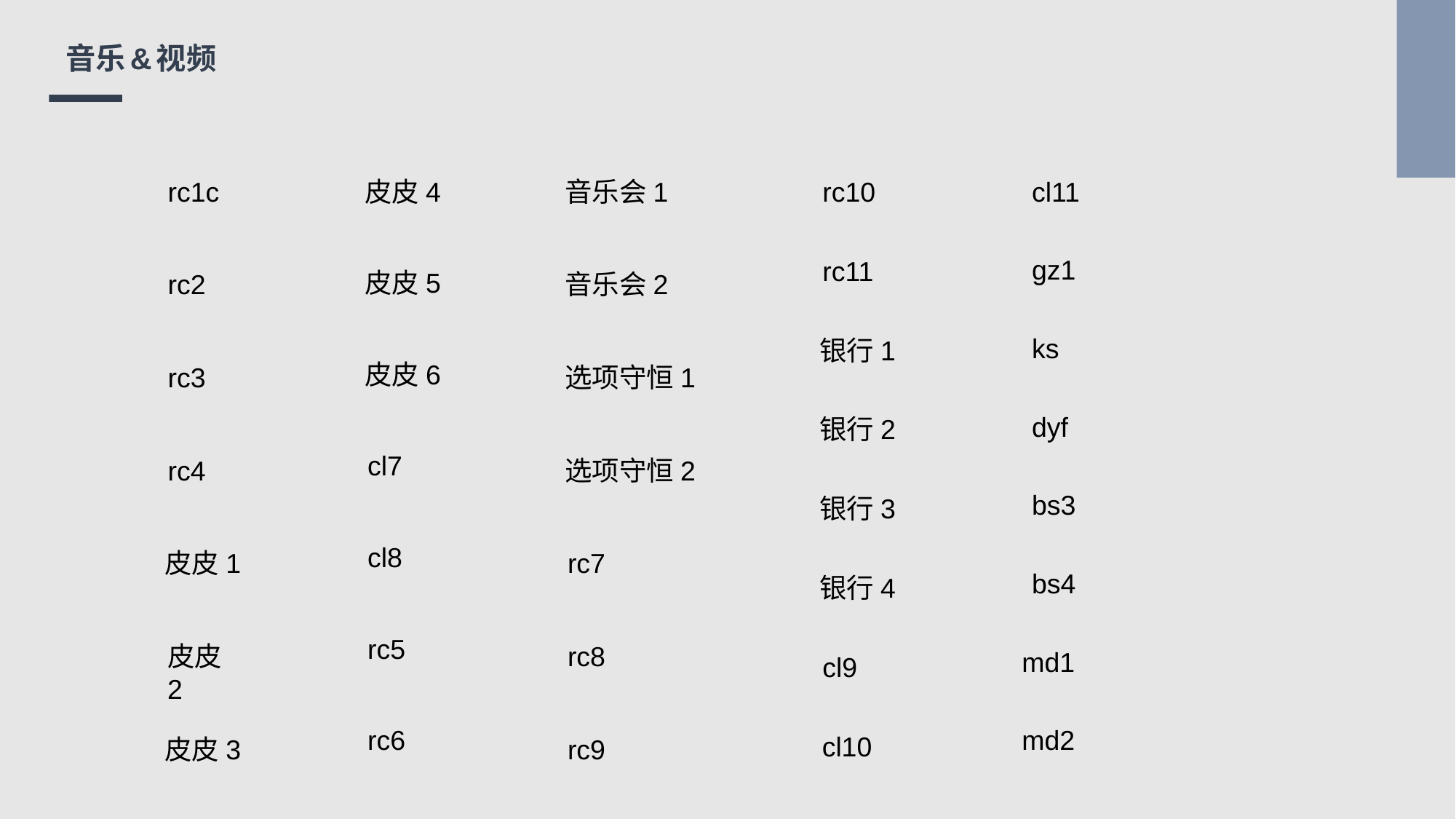

# 音乐&视频
rc1c
rc2
rc3
rc4
皮皮1
皮皮2
皮皮3
皮皮4
皮皮5
皮皮6
cl7
cl8
rc5
rc6
音乐会1
音乐会2
选项守恒1
选项守恒2
rc7
rc8
rc9
rc10
rc11
银行1
银行2
银行3
银行4
cl9
cl10
cl11
gz1
ks
dyf
bs3
bs4
md1
md2